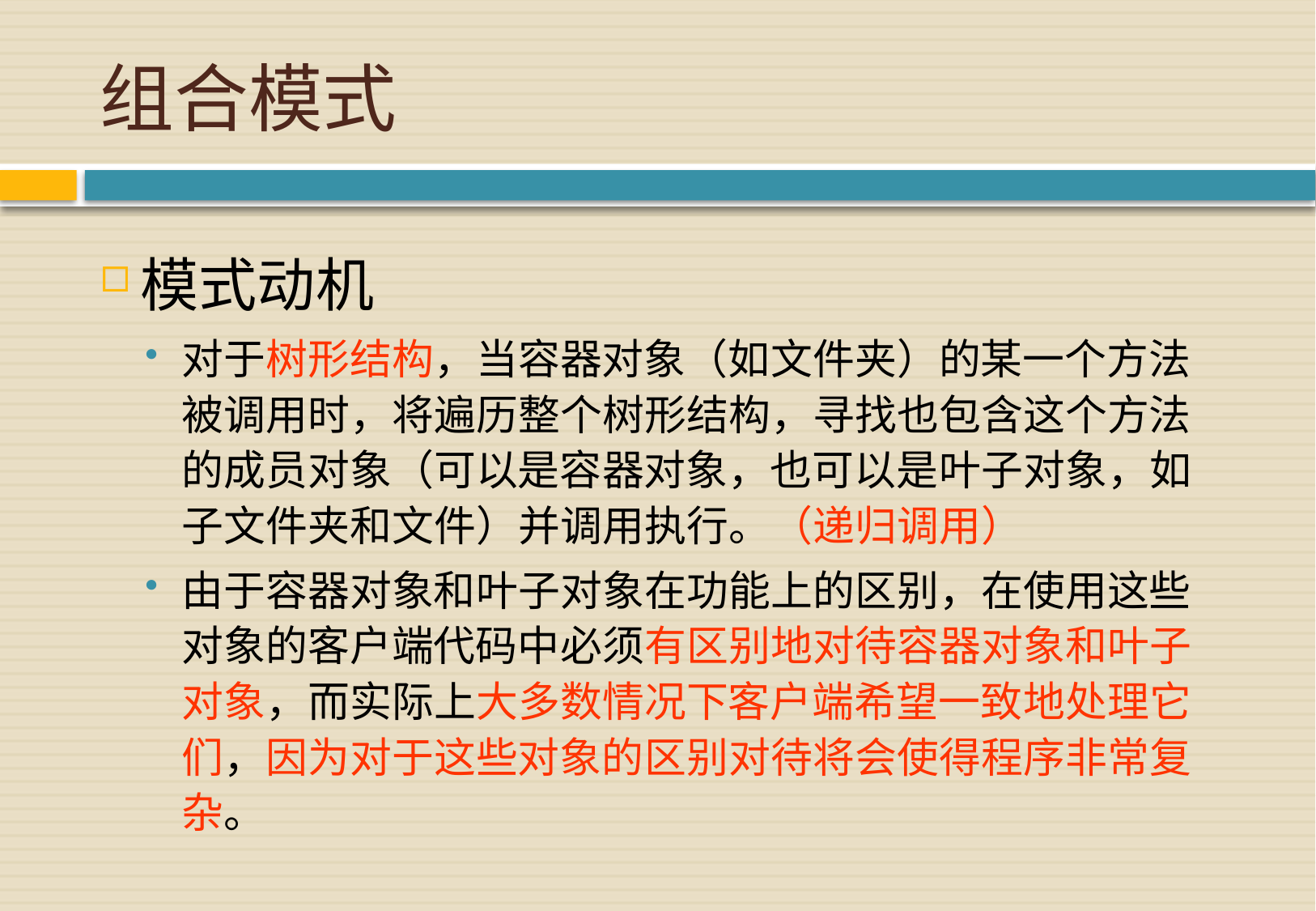

# 组合模式
模式动机
对于树形结构，当容器对象（如文件夹）的某一个方法被调用时，将遍历整个树形结构，寻找也包含这个方法的成员对象（可以是容器对象，也可以是叶子对象，如子文件夹和文件）并调用执行。（递归调用）
由于容器对象和叶子对象在功能上的区别，在使用这些对象的客户端代码中必须有区别地对待容器对象和叶子对象，而实际上大多数情况下客户端希望一致地处理它们，因为对于这些对象的区别对待将会使得程序非常复杂。